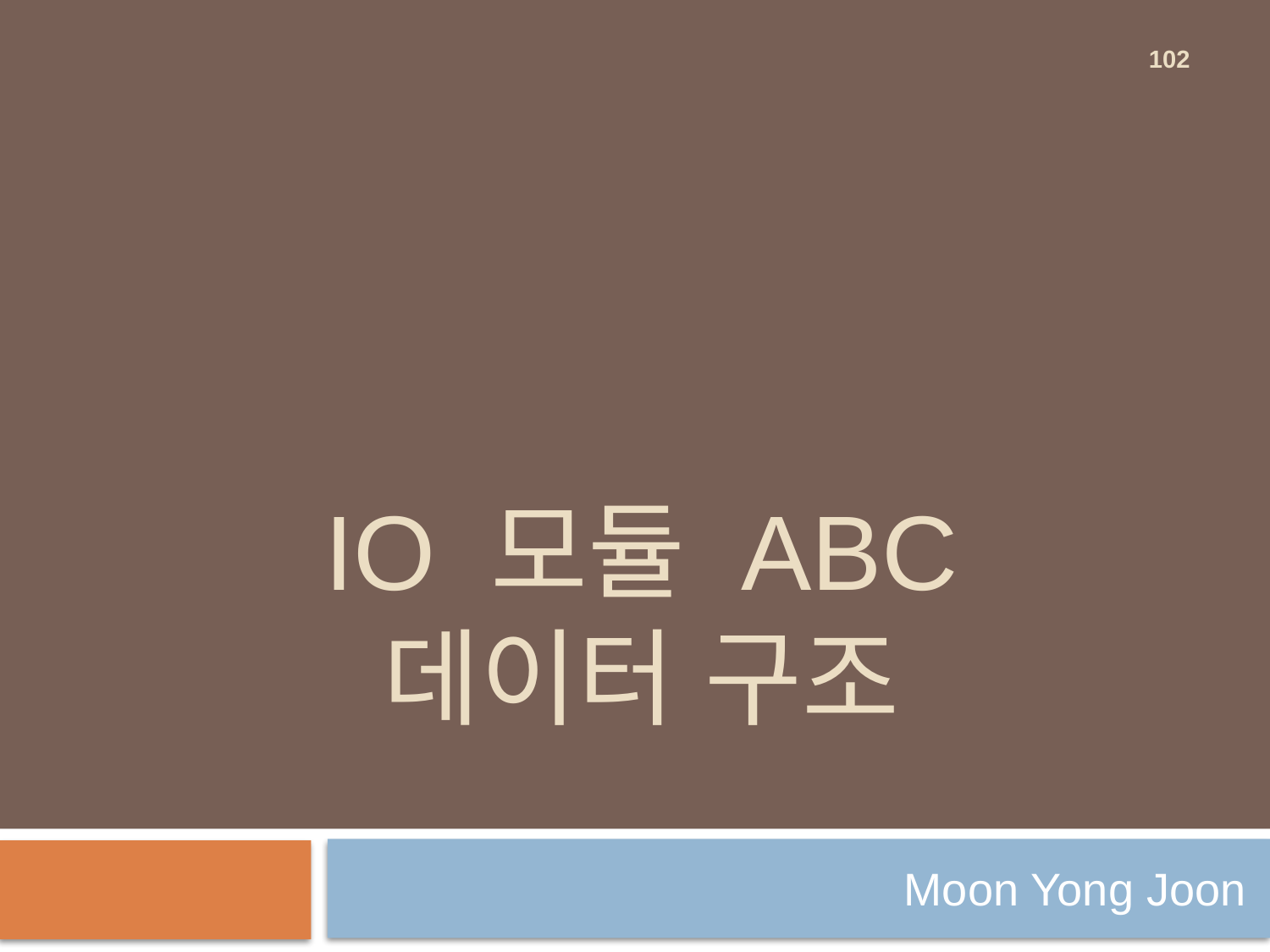

102
# io 모듈 ABC 데이터 구조
Moon Yong Joon